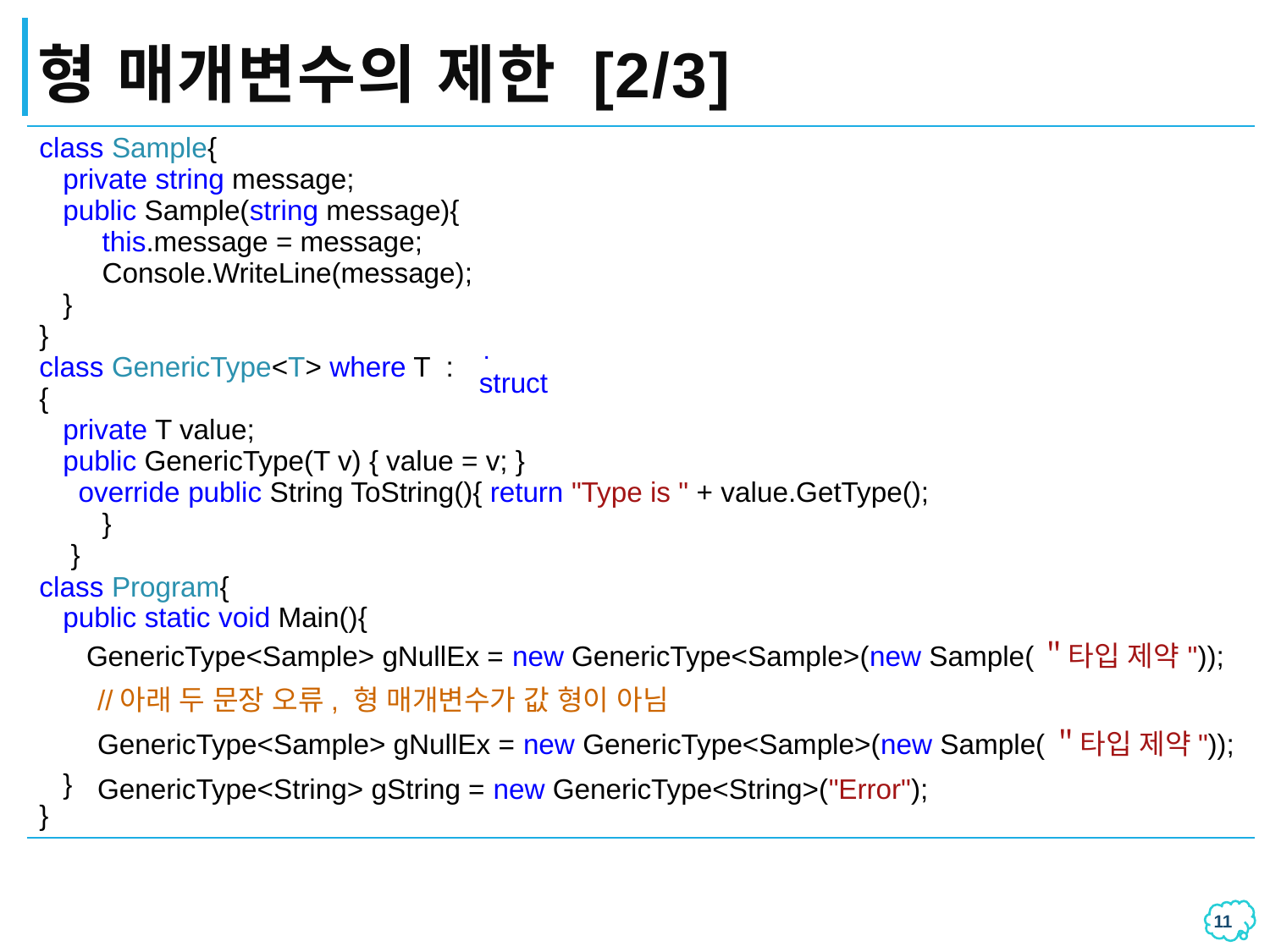

# 형 매개변수의 제한 [2/3]
| class Sample{ private string message; public Sample(string message){ this.message = message; Console.WriteLine(message); } } class GenericType<T> where T : class { private T value; public GenericType(T v) { value = v; } override public String ToString(){ return "Type is " + value.GetType(); } } class Program{ public static void Main(){ GenericType<Sample> gNullEx = new GenericType<Sample>(new Sample(＂타입 제약")); GenericType<String> gString = new GenericType<String>("Error"); Console.WriteLine(gNullEx.ToString()); Console.WriteLine(gString.ToString()); } } |
| --- |
struct
//아래 두 문장 오류, 형 매개변수가 값 형이 아님
GenericType<Sample> gNullEx = new GenericType<Sample>(new Sample(＂타입 제약"));
GenericType<String> gString = new GenericType<String>("Error");
11